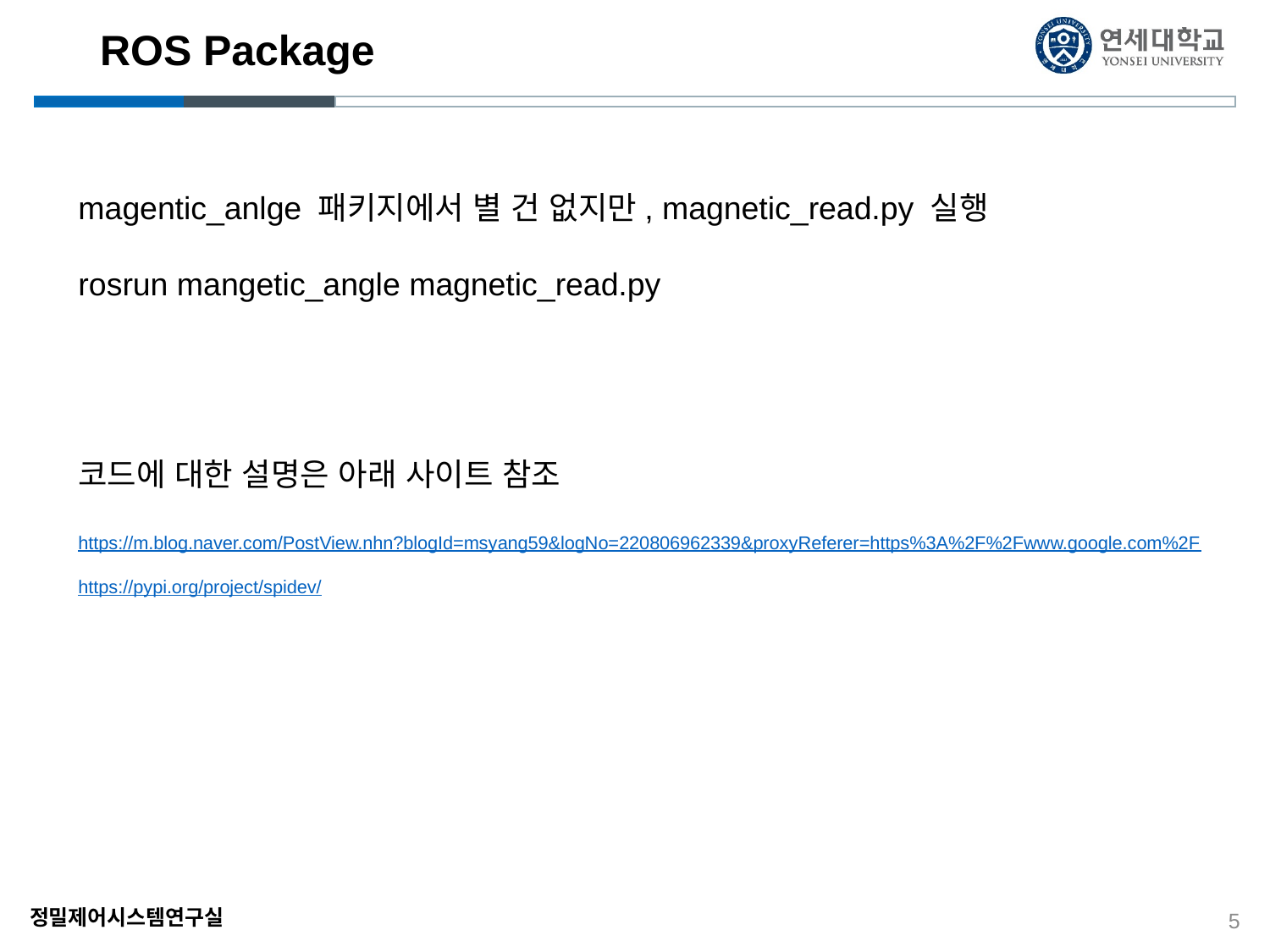

# ROS Package
magentic_anlge 패키지에서 별 건 없지만, magnetic_read.py 실행

rosrun mangetic_angle magnetic_read.py

코드에 대한 설명은 아래 사이트 참조

https://m.blog.naver.com/PostView.nhn?blogId=msyang59&logNo=220806962339&proxyReferer=https%3A%2F%2Fwww.google.com%2F

https://pypi.org/project/spidev/
5